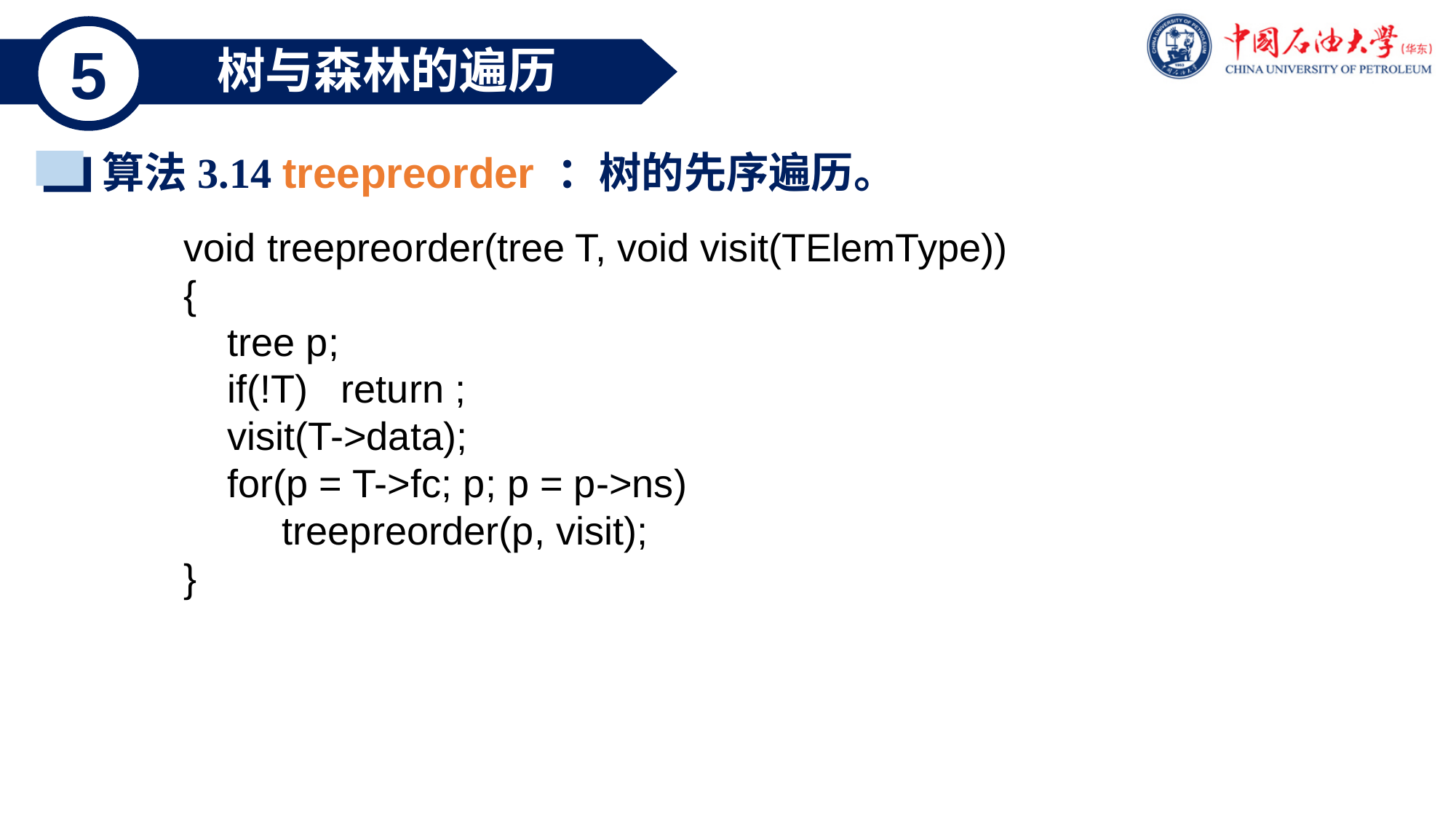

5
树与森林的遍历
算法3.14 treepreorder ：树的先序遍历。

void treepreorder(tree T, void visit(TElemType))
{
    tree p;
    if(!T)   return ;
    visit(T->data);
    for(p = T->fc; p; p = p->ns)
         treepreorder(p, visit);
}